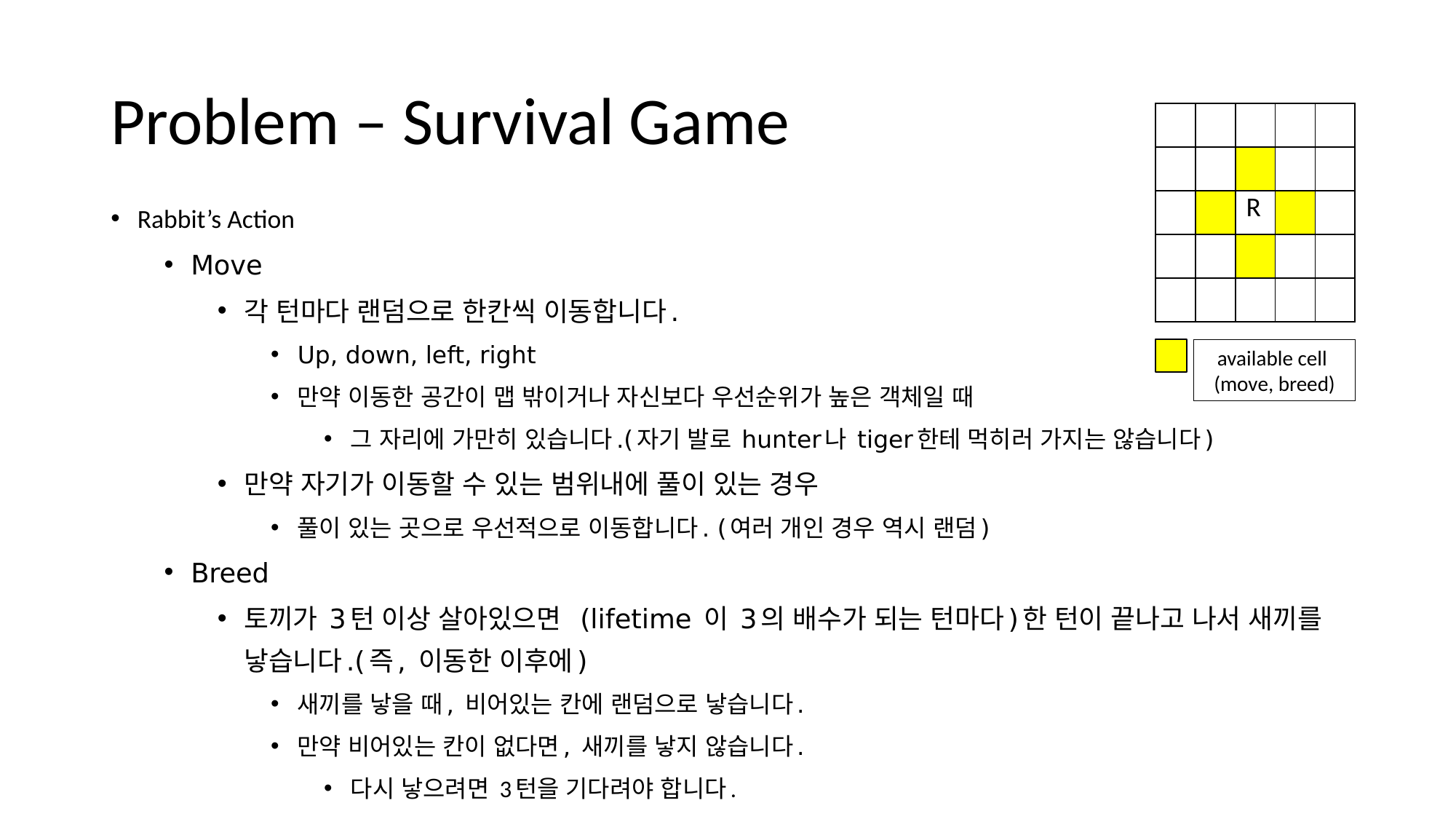

# Problem – Survival Game
|  |  |  |  |  |
| --- | --- | --- | --- | --- |
|  |  |  |  |  |
|  |  | R |  |  |
|  |  |  |  |  |
|  |  |  |  |  |
Rabbit’s Action
Move
각 턴마다 랜덤으로 한칸씩 이동합니다.
Up, down, left, right
만약 이동한 공간이 맵 밖이거나 자신보다 우선순위가 높은 객체일 때
그 자리에 가만히 있습니다.(자기 발로 hunter나 tiger한테 먹히러 가지는 않습니다)
만약 자기가 이동할 수 있는 범위내에 풀이 있는 경우
풀이 있는 곳으로 우선적으로 이동합니다. (여러 개인 경우 역시 랜덤)
Breed
토끼가 3턴 이상 살아있으면  (lifetime 이 3의 배수가 되는 턴마다)한 턴이 끝나고 나서 새끼를 낳습니다.(즉, 이동한 이후에)
새끼를 낳을 때, 비어있는 칸에 랜덤으로 낳습니다.
만약 비어있는 칸이 없다면, 새끼를 낳지 않습니다.
다시 낳으려면 3턴을 기다려야 합니다.

available cell
(move, breed)